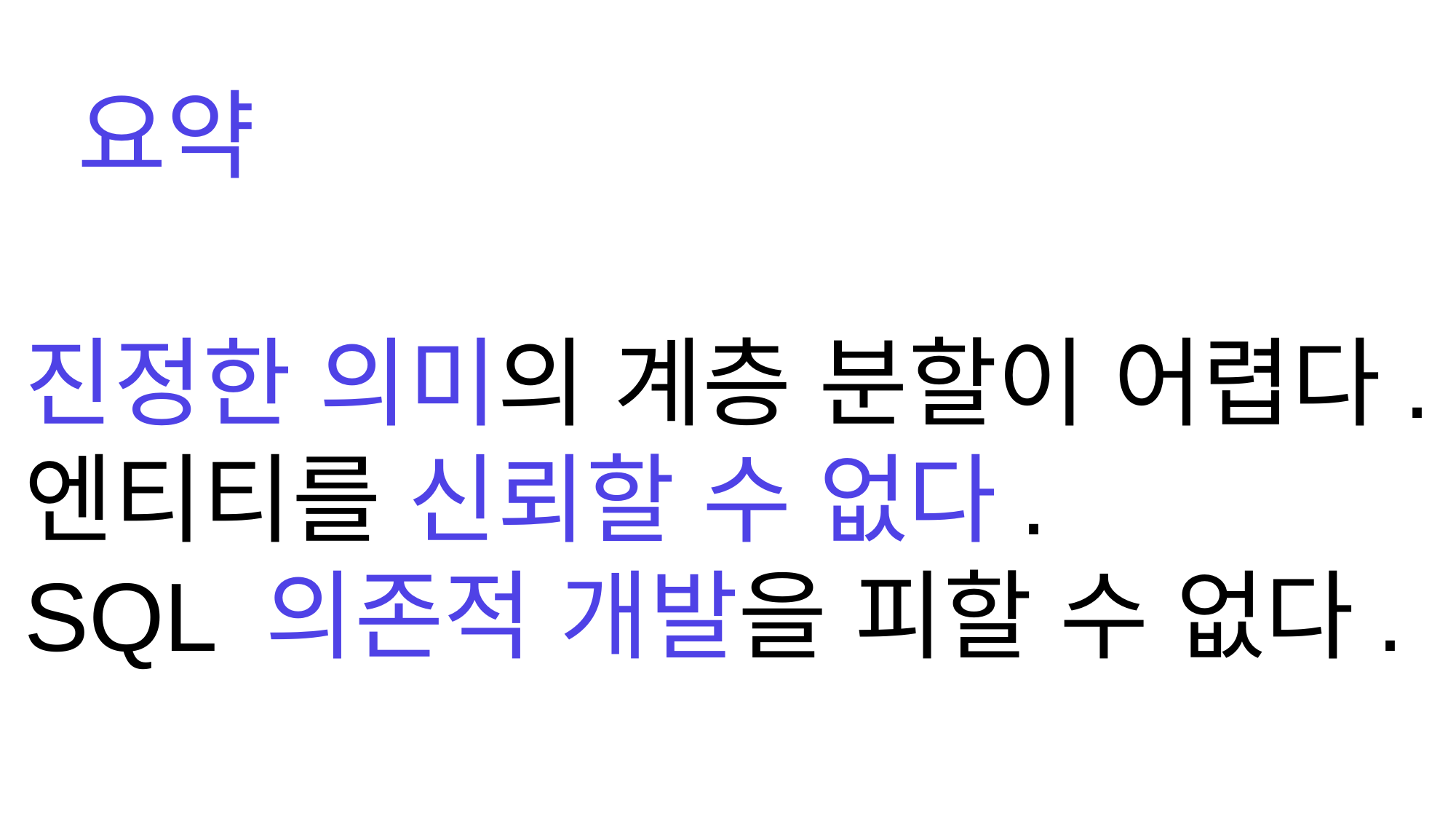

요약
진정한 의미의 계층 분할이 어렵다.
엔티티를 신뢰할 수 없다.
SQL 의존적 개발을 피할 수 없다.